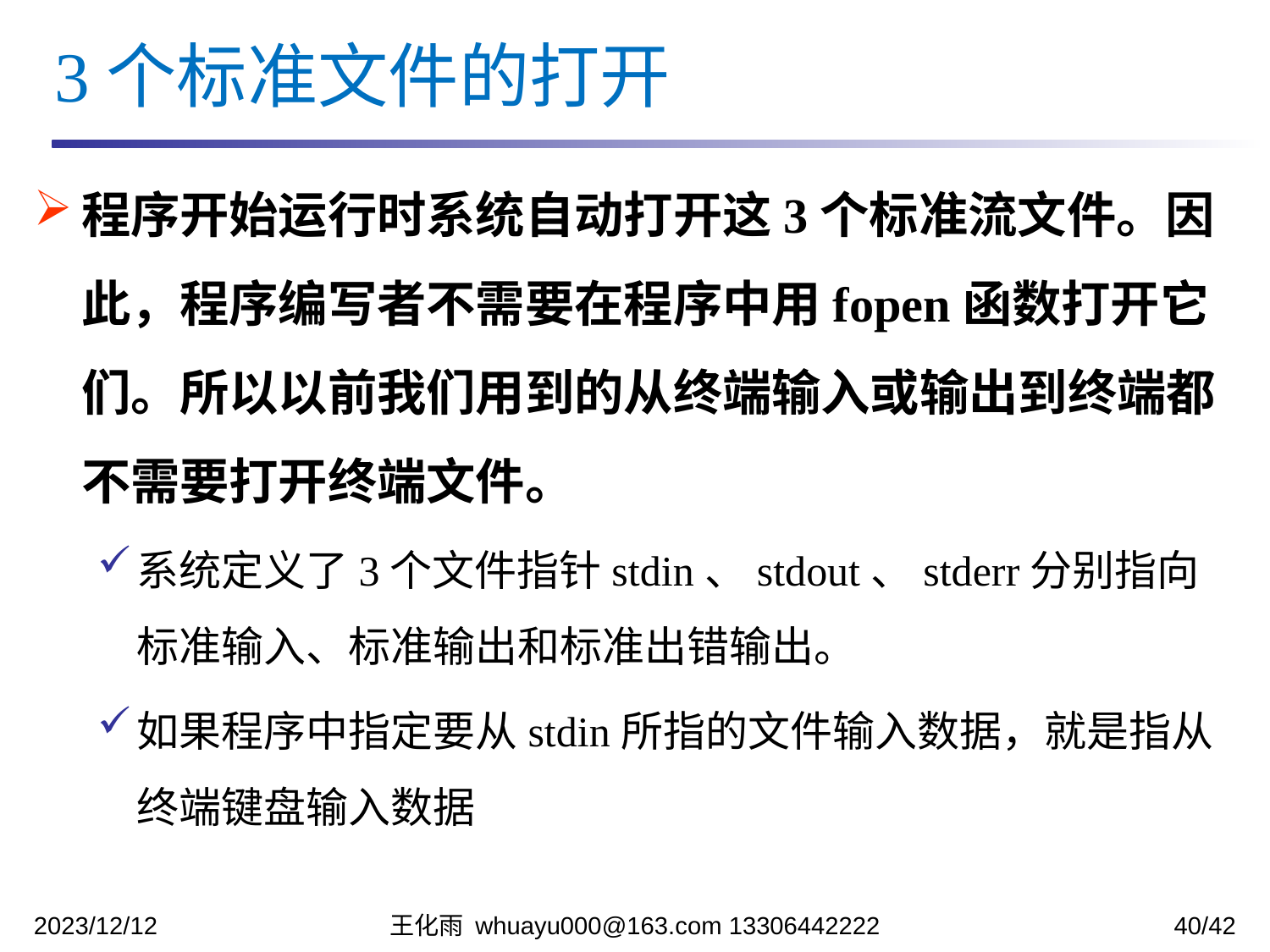

3个标准文件的打开
程序开始运行时系统自动打开这3个标准流文件。因此，程序编写者不需要在程序中用fopen函数打开它们。所以以前我们用到的从终端输入或输出到终端都不需要打开终端文件。
系统定义了3个文件指针stdin、stdout、stderr分别指向标准输入、标准输出和标准出错输出。
如果程序中指定要从stdin所指的文件输入数据，就是指从终端键盘输入数据
2023/12/12
王化雨 whuayu000@163.com 13306442222
40/42